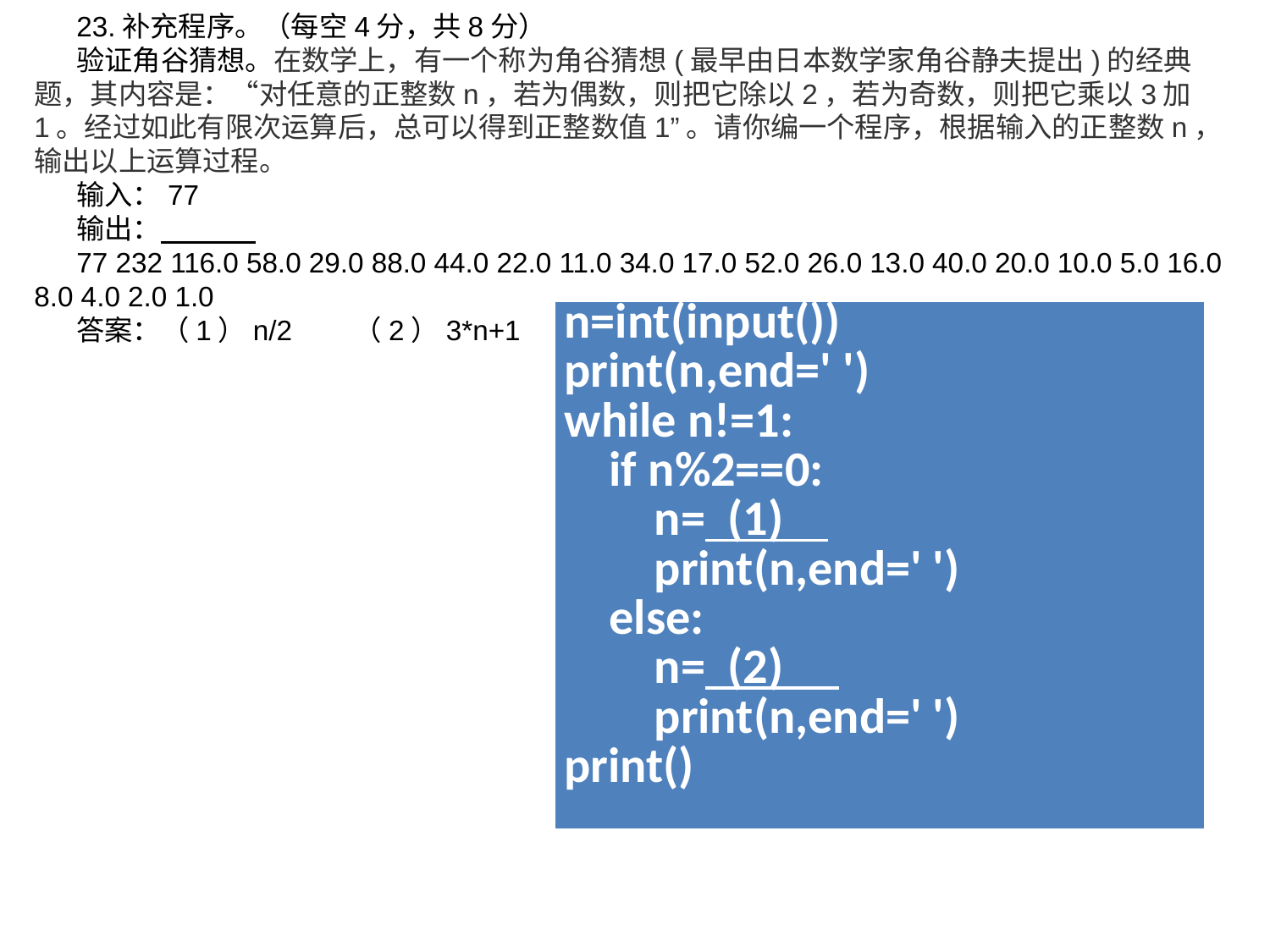

23.补充程序。（每空4分，共8分）
验证角谷猜想。在数学上，有一个称为角谷猜想(最早由日本数学家角谷静夫提出)的经典题，其内容是：“对任意的正整数n，若为偶数，则把它除以2，若为奇数，则把它乘以3加1。经过如此有限次运算后，总可以得到正整数值1”。请你编一个程序，根据输入的正整数n，输出以上运算过程。
输入：77
输出：
77 232 116.0 58.0 29.0 88.0 44.0 22.0 11.0 34.0 17.0 52.0 26.0 13.0 40.0 20.0 10.0 5.0 16.0 8.0 4.0 2.0 1.0
答案：（1）n/2       （2）3*n+1
| n=int(input()) print(n,end=' ') while n!=1: if n%2==0: n= (1) print(n,end=' ') else: n= (2) print(n,end=' ') print() |
| --- |